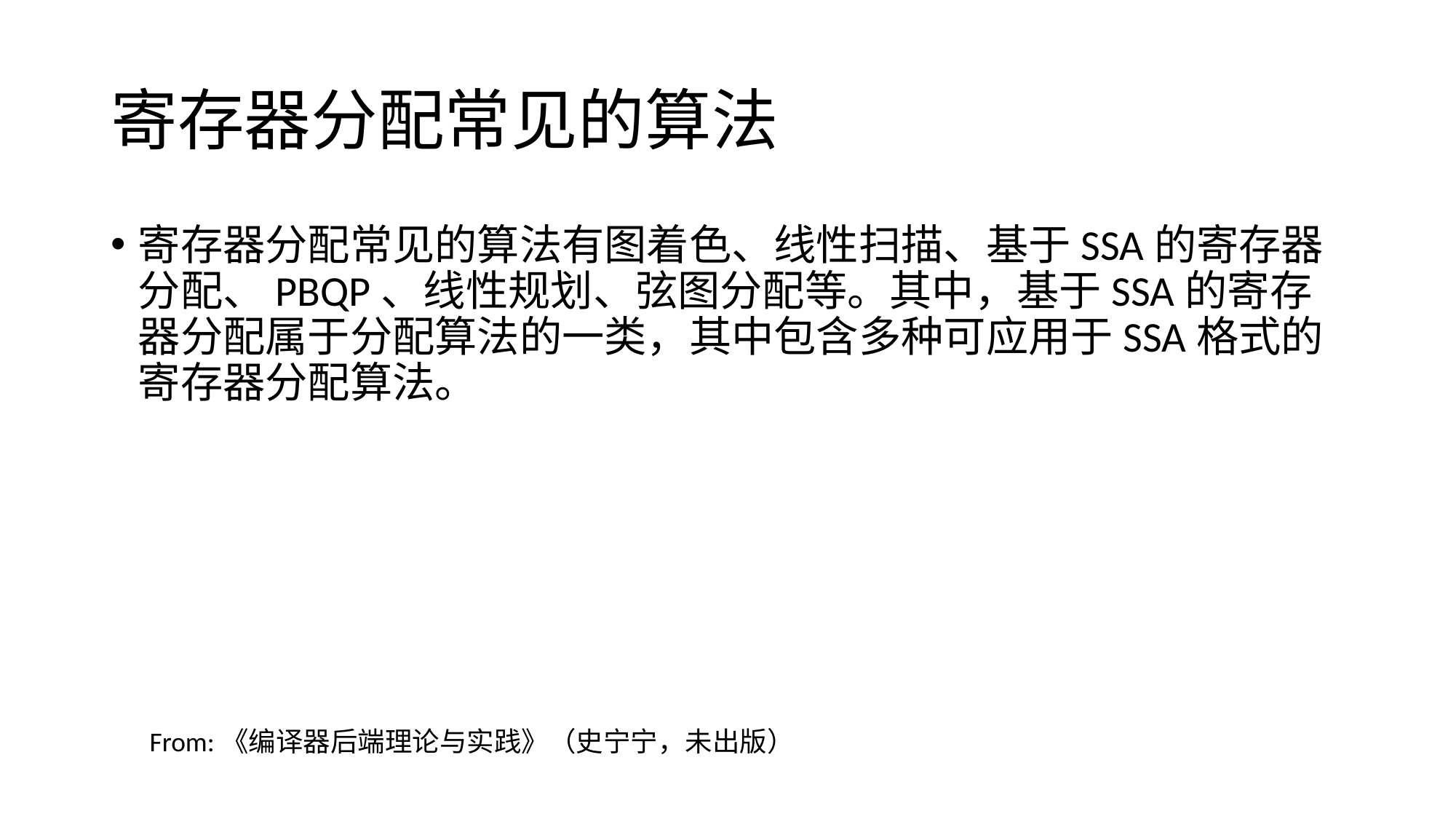

# 寄存器分配常见的算法
寄存器分配常见的算法有图着色、线性扫描、基于SSA的寄存器分配、PBQP、线性规划、弦图分配等。其中，基于SSA的寄存器分配属于分配算法的一类，其中包含多种可应用于SSA格式的寄存器分配算法。
From:《编译器后端理论与实践》（史宁宁，未出版）